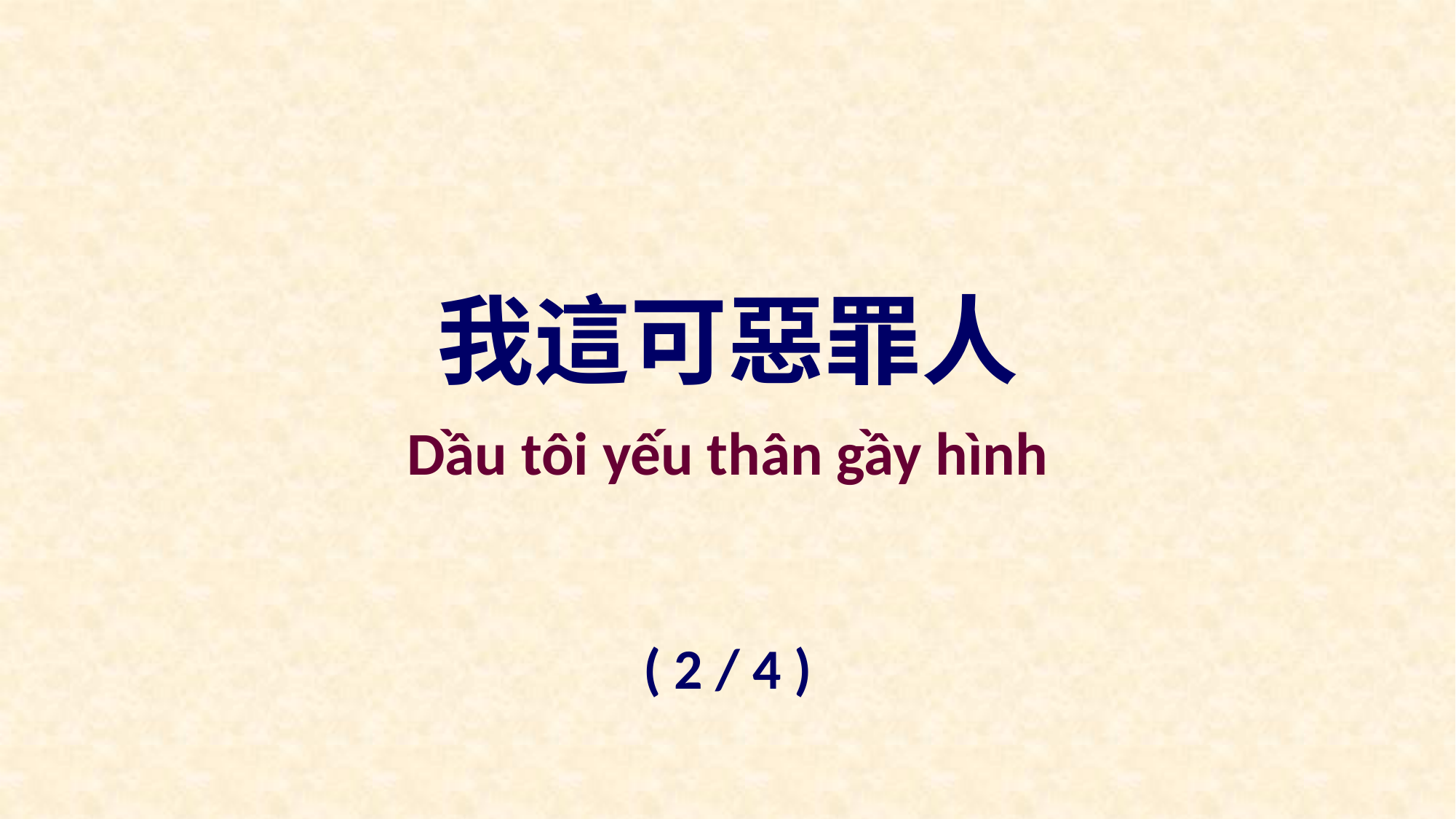

我這可惡罪人
Dầu tôi yếu thân gầy hình
( 2 / 4 )